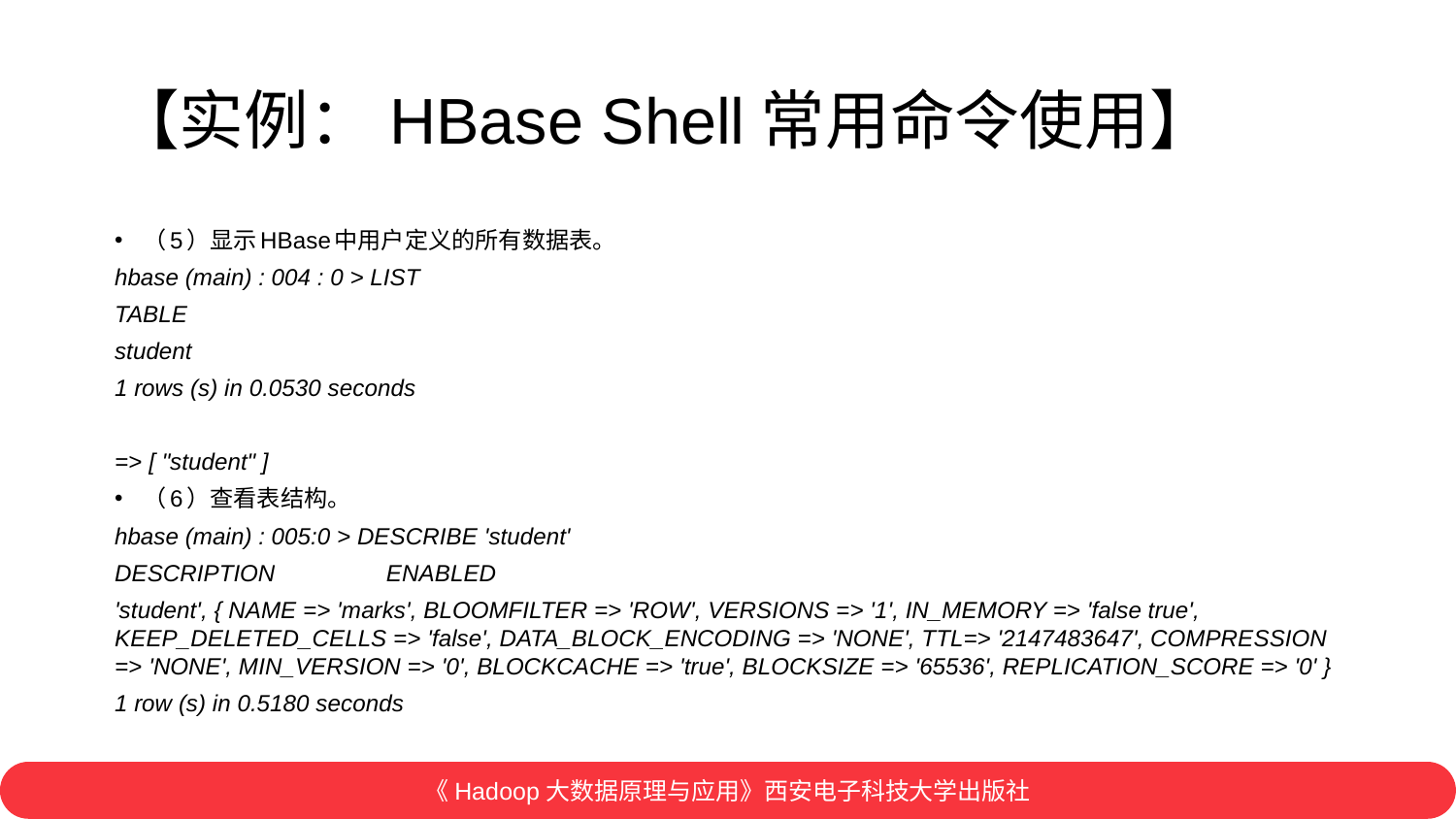

# 【实例：HBase Shell常用命令使用】
（5）显示HBase中用户定义的所有数据表。
hbase (main) : 004 : 0 > LIST
TABLE
student
1 rows (s) in 0.0530 seconds

=> [ "student" ]
（6）查看表结构。
hbase (main) : 005:0 > DESCRIBE 'student'
DESCRIPTION                 ENABLED
'student', { NAME => 'marks', BLOOMFILTER => 'ROW', VERSIONS => '1', IN_MEMORY => 'false true', KEEP_DELETED_CELLS => 'false', DATA_BLOCK_ENCODING => 'NONE', TTL=> '2147483647', COMPRESSION => 'NONE', MIN_VERSION => '0', BLOCKCACHE => 'true', BLOCKSIZE => '65536', REPLICATION_SCORE => '0' }
1 row (s) in 0.5180 seconds